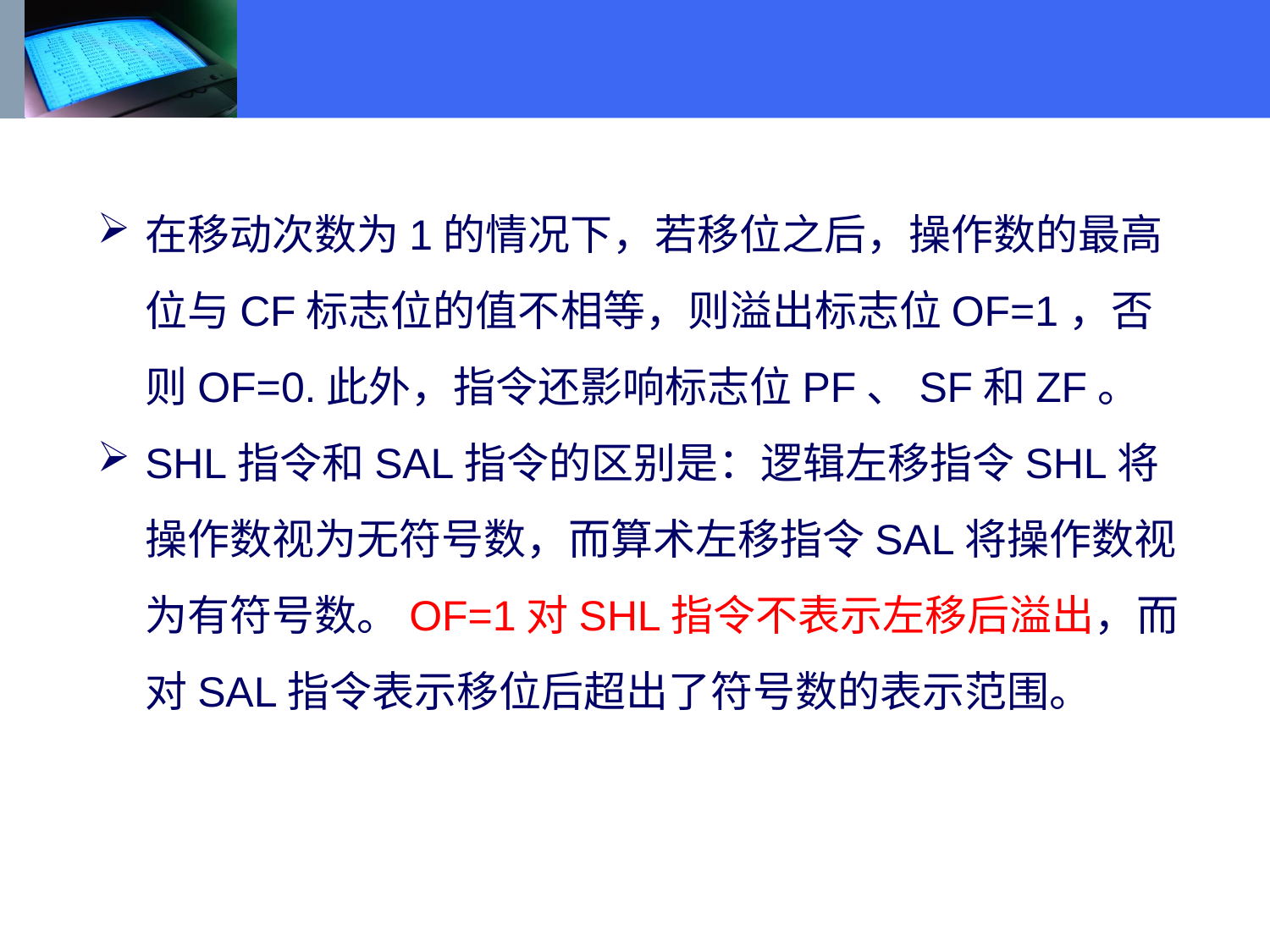

在移动次数为1的情况下，若移位之后，操作数的最高位与CF标志位的值不相等，则溢出标志位OF=1，否则OF=0.此外，指令还影响标志位PF、SF和ZF。
SHL指令和SAL指令的区别是：逻辑左移指令SHL将操作数视为无符号数，而算术左移指令SAL将操作数视为有符号数。OF=1对SHL指令不表示左移后溢出，而对SAL指令表示移位后超出了符号数的表示范围。